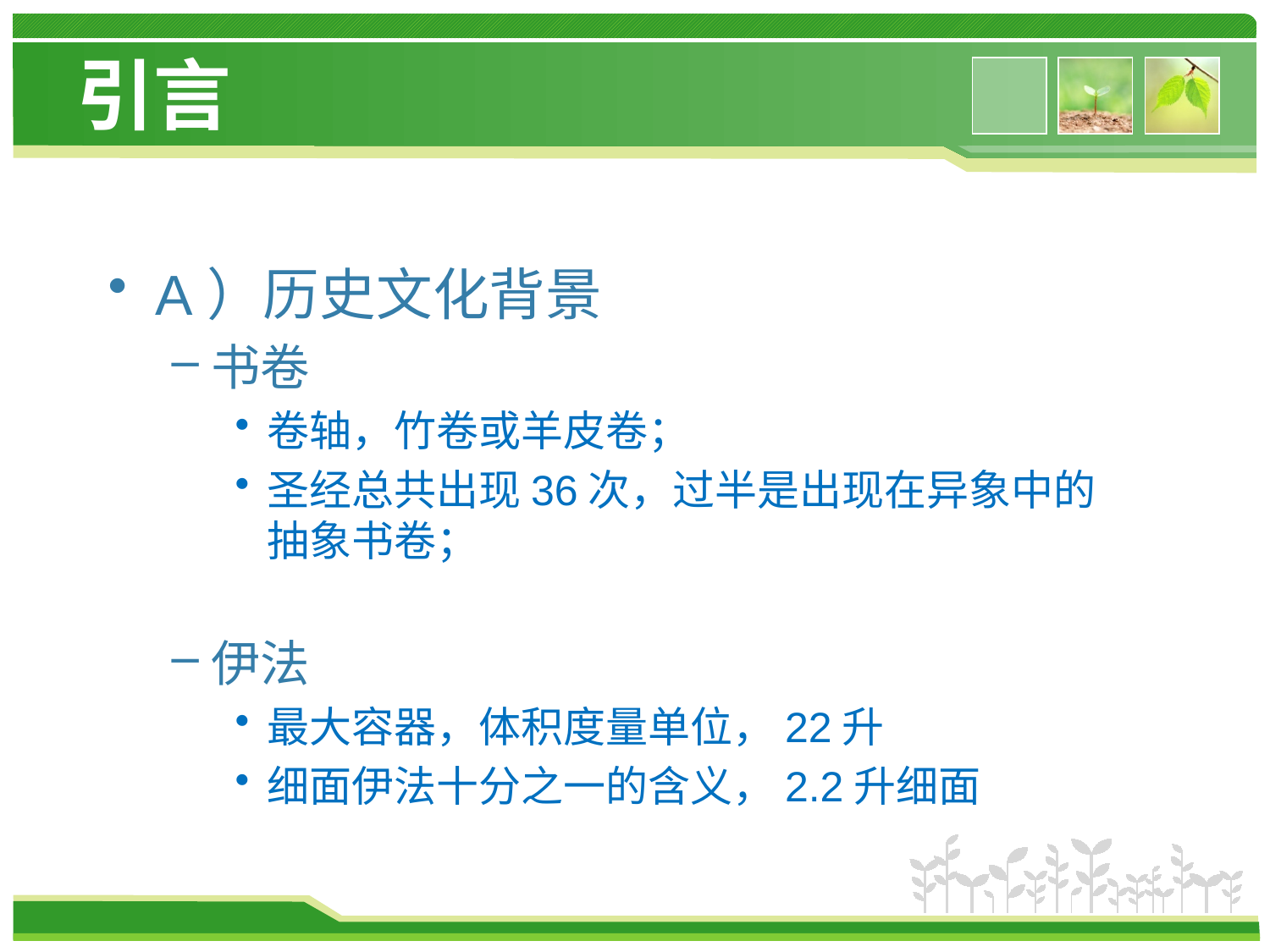

# 引言
A）历史文化背景
书卷
卷轴，竹卷或羊皮卷；
圣经总共出现36次，过半是出现在异象中的抽象书卷；

伊法
最大容器，体积度量单位，22升
细面伊法十分之一的含义，2.2升细面